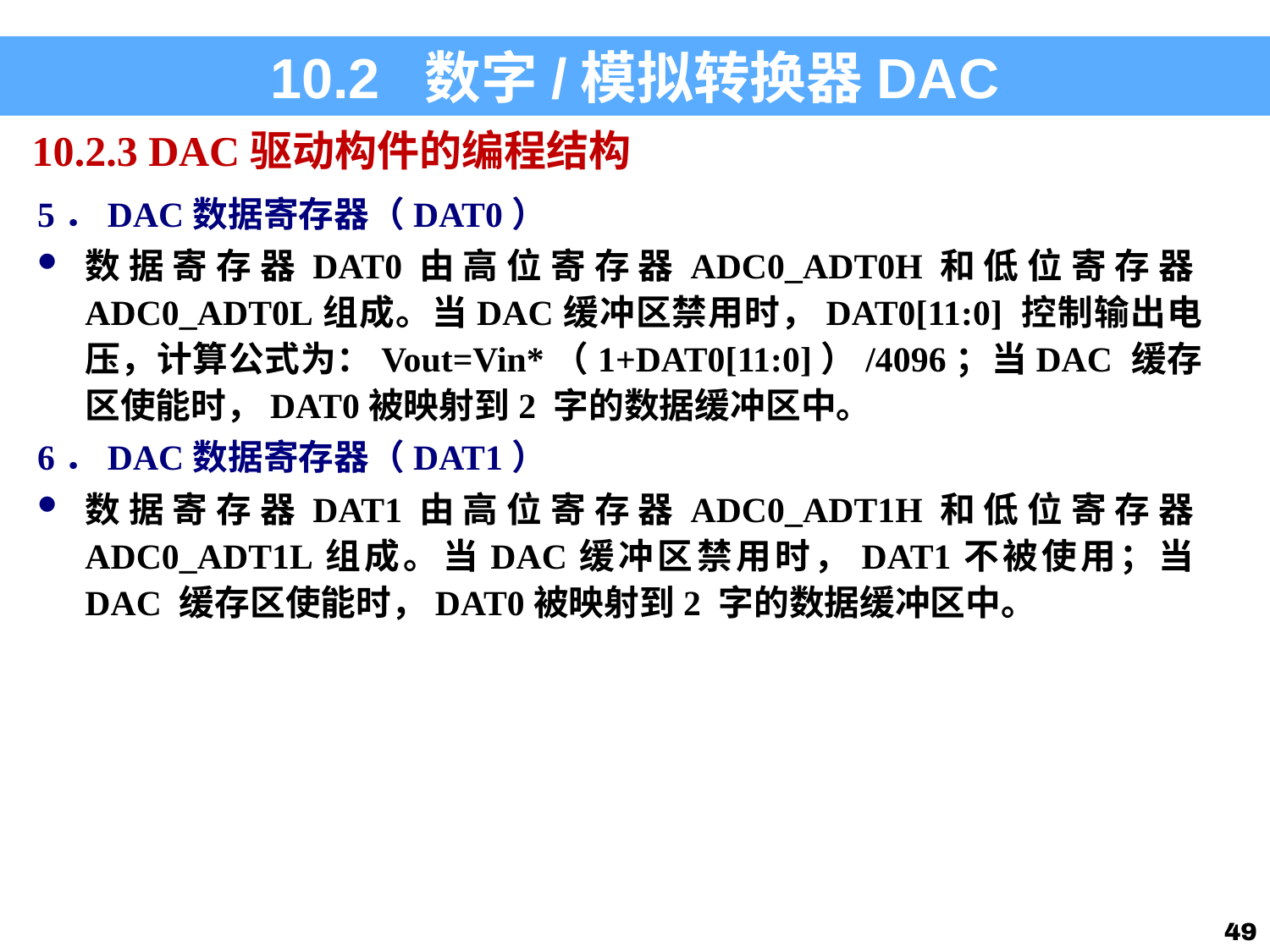

10.2  数字/模拟转换器DAC
10.2.3 DAC驱动构件的编程结构
5．DAC数据寄存器（DAT0）
数据寄存器DAT0由高位寄存器ADC0_ADT0H和低位寄存器ADC0_ADT0L组成。当DAC缓冲区禁用时，DAT0[11:0] 控制输出电压，计算公式为：Vout=Vin*（1+DAT0[11:0]）/4096；当DAC 缓存区使能时，DAT0被映射到2 字的数据缓冲区中。
6．DAC数据寄存器（DAT1）
数据寄存器DAT1由高位寄存器ADC0_ADT1H和低位寄存器ADC0_ADT1L组成。当DAC缓冲区禁用时，DAT1不被使用；当DAC 缓存区使能时，DAT0被映射到2 字的数据缓冲区中。
49